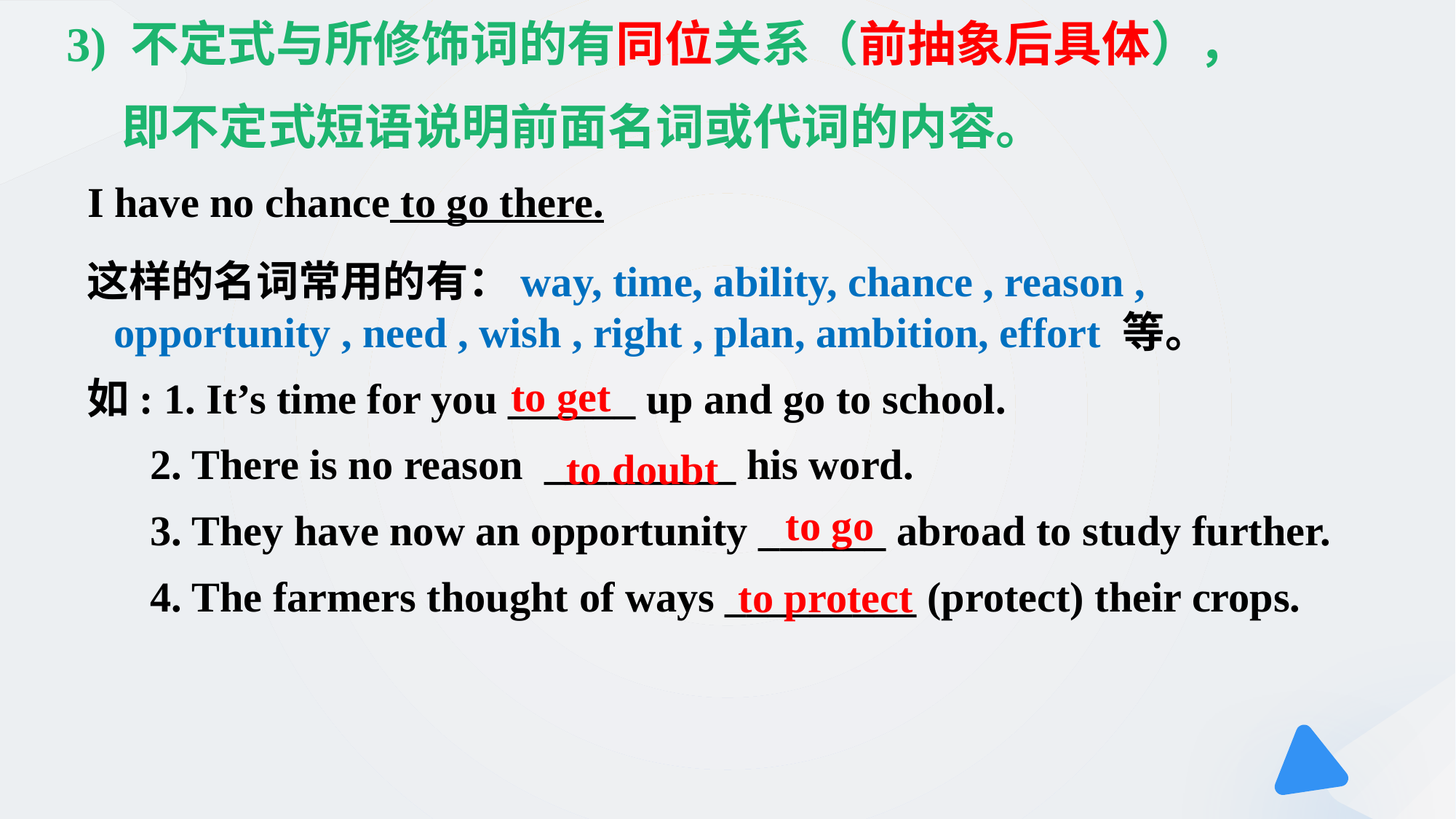

3) 不定式与所修饰词的有同位关系（前抽象后具体），
    即不定式短语说明前面名词或代词的内容。
  I have no chance to go there.

这样的名词常用的有：way, time, ability, chance , reason , opportunity , need , wish , right , plan, ambition, effort 等。
如: 1. It’s time for you ______ up and go to school.
      2. There is no reason  _________ his word.
      3. They have now an opportunity ______ abroad to study further.
      4. The farmers thought of ways _________ (protect) their crops.
to get
to doubt
to go
to protect